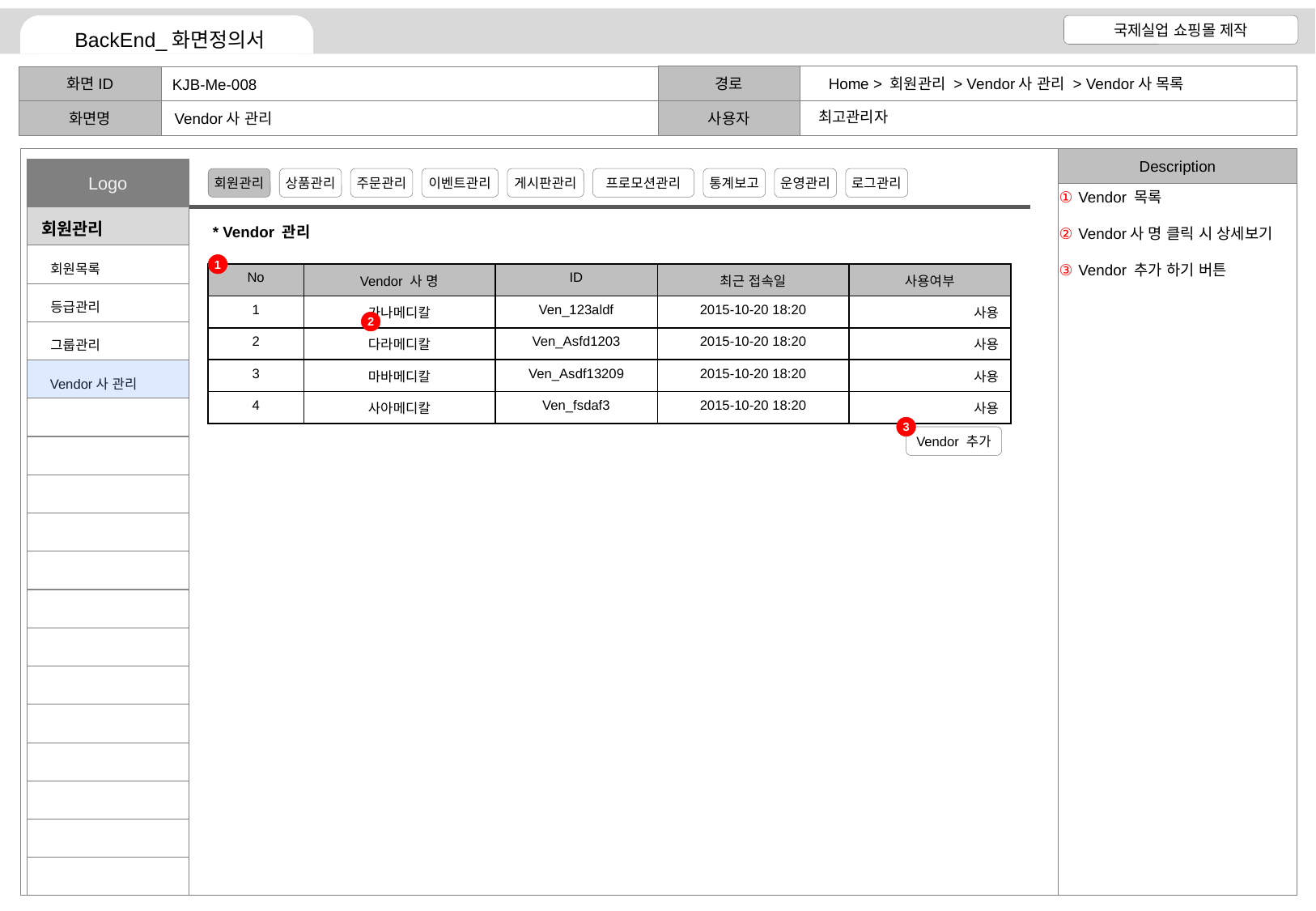

Home > 회원관리 > Vendor사 관리 > Vendor사 목록
KJB-Me-008
최고관리자
Vendor사 관리
Vendor 목록

Vendor사 명 클릭 시 상세보기

Vendor 추가 하기 버튼
* Vendor 관리
1
| No | Vendor 사 명 | ID | 최근 접속일 | 사용여부 |
| --- | --- | --- | --- | --- |
| 1 | 가나메디칼 | Ven\_123aldf | 2015-10-20 18:20 | 사용 |
| 2 | 다라메디칼 | Ven\_Asfd1203 | 2015-10-20 18:20 | 사용 |
| 3 | 마바메디칼 | Ven\_Asdf13209 | 2015-10-20 18:20 | 사용 |
| 4 | 사아메디칼 | Ven\_fsdaf3 | 2015-10-20 18:20 | 사용 |
2

3
Vendor 추가